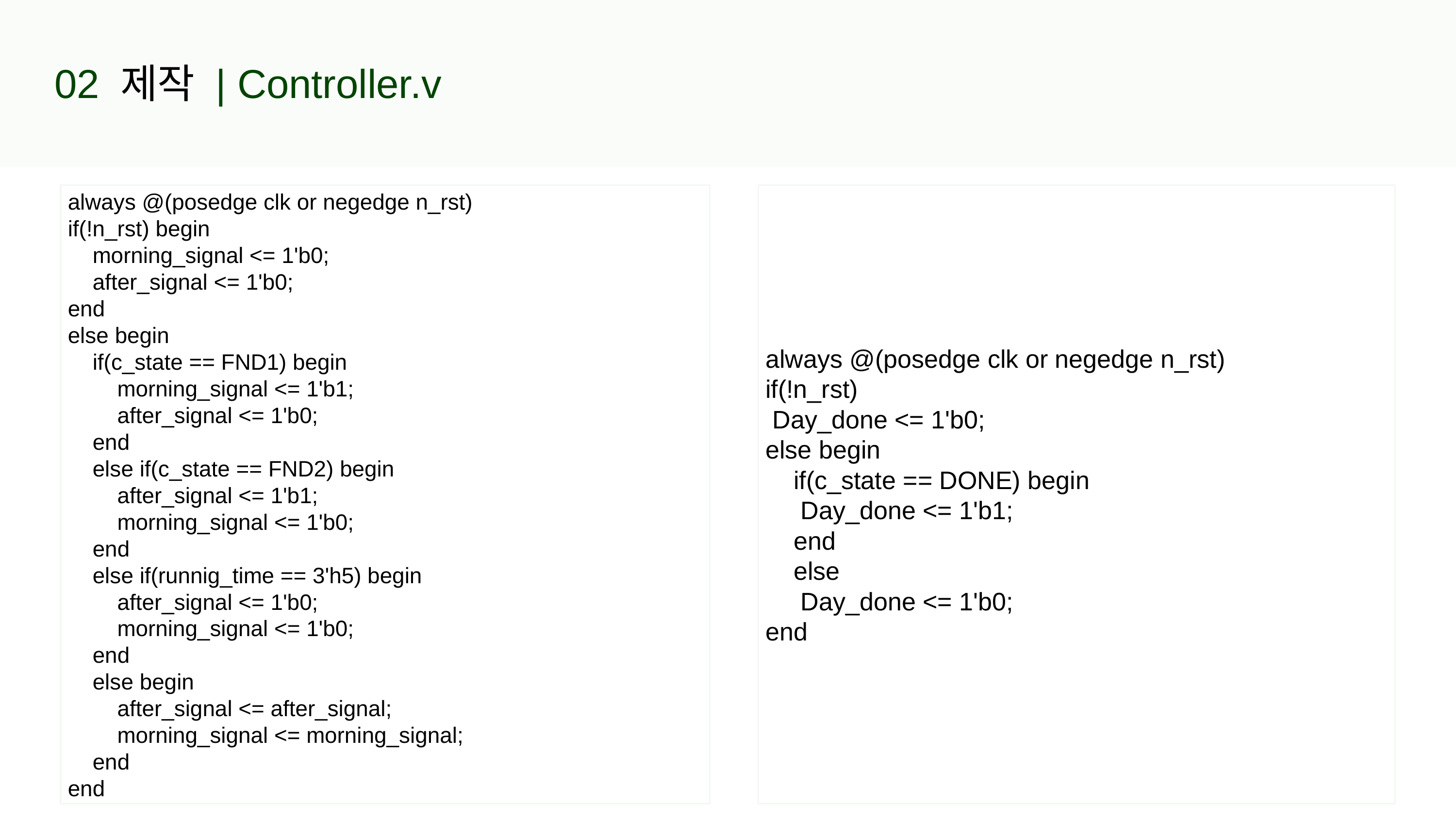

02 제작 | Controller.v
always @(posedge clk or negedge n_rst)
if(!n_rst) begin
    morning_signal <= 1'b0;
    after_signal <= 1'b0;
end
else begin
    if(c_state == FND1) begin
        morning_signal <= 1'b1;
        after_signal <= 1'b0;
    end
    else if(c_state == FND2) begin
        after_signal <= 1'b1;
        morning_signal <= 1'b0;
    end
    else if(runnig_time == 3'h5) begin
        after_signal <= 1'b0;
        morning_signal <= 1'b0;
    end
    else begin
        after_signal <= after_signal;
        morning_signal <= morning_signal;
    end
end
always @(posedge clk or negedge n_rst)
if(!n_rst)
 Day_done <= 1'b0;
else begin
    if(c_state == DONE) begin
     Day_done <= 1'b1;
    end
    else
     Day_done <= 1'b0;
end